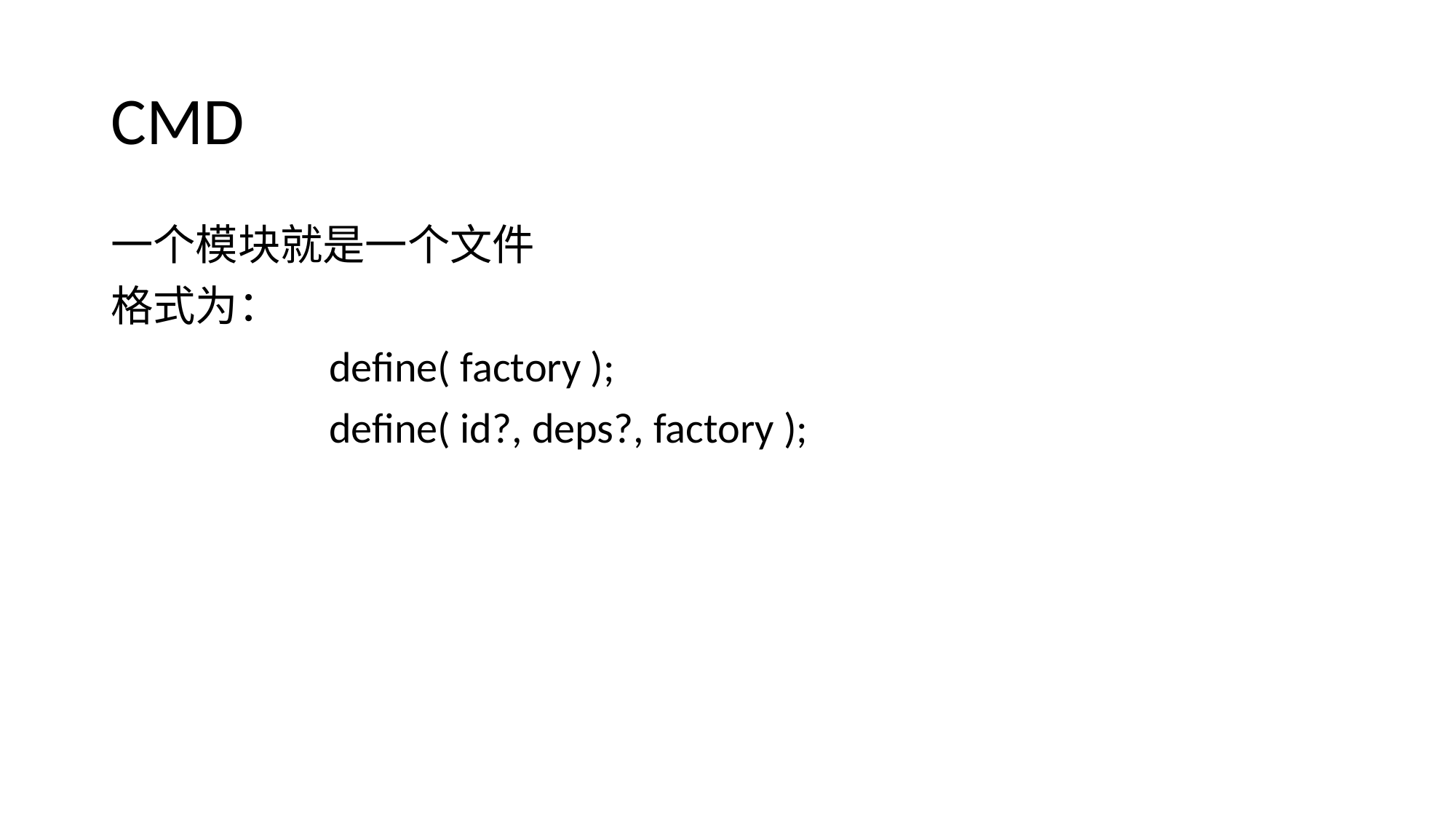

# CMD
一个模块就是一个文件
格式为：
		define( factory );
		define( id?, deps?, factory );